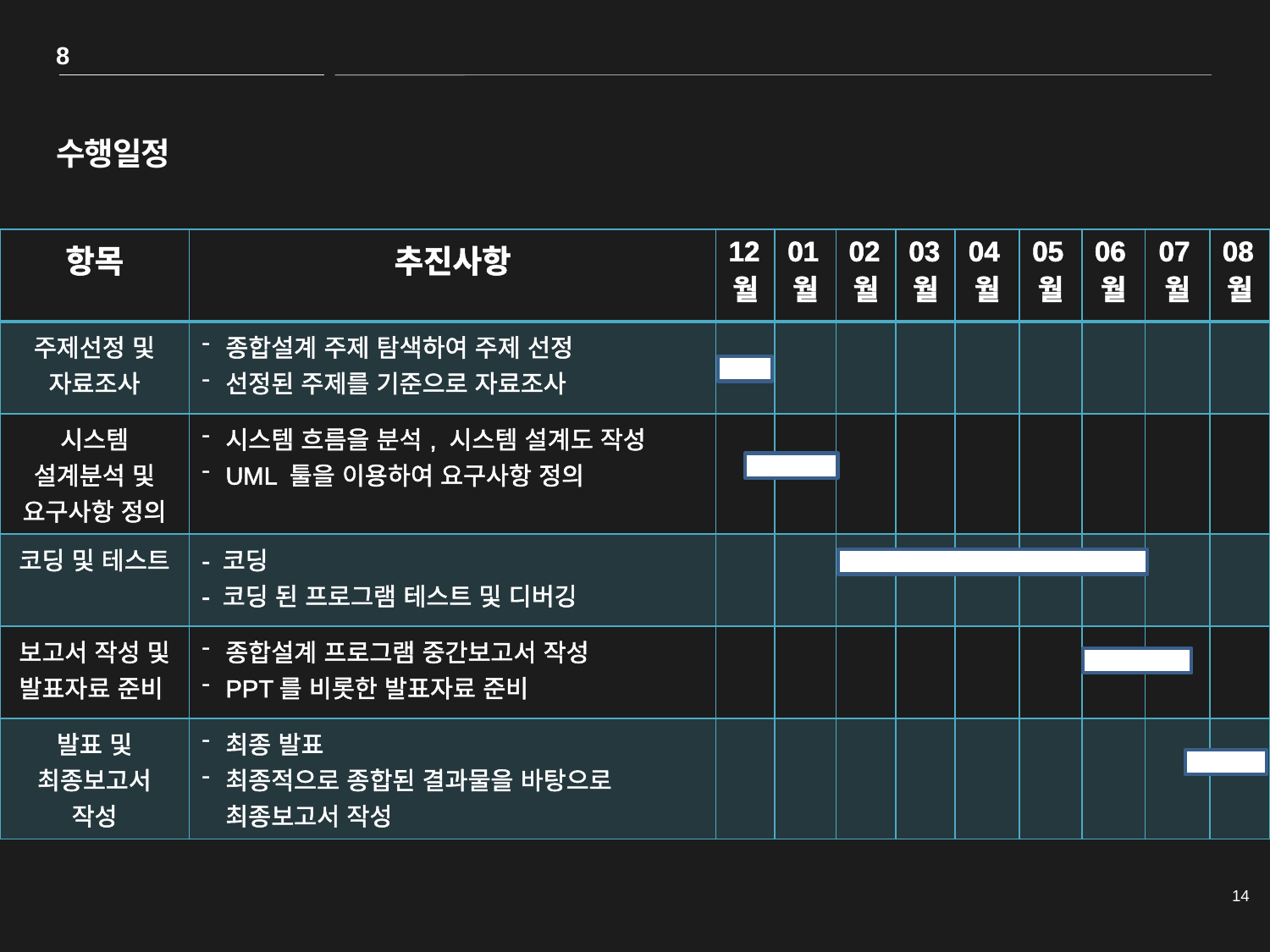

8
# 수행일정
| 항목 | 추진사항 | 12월 | 01월 | 02월 | 03월 | 04월 | 05월 | 06월 | 07월 | 08월 |
| --- | --- | --- | --- | --- | --- | --- | --- | --- | --- | --- |
| 주제선정 및 자료조사 | 종합설계 주제 탐색하여 주제 선정 선정된 주제를 기준으로 자료조사 |  |  |  |  |  |  |  |  |  |
| 시스템 설계분석 및 요구사항 정의 | 시스템 흐름을 분석, 시스템 설계도 작성 UML 툴을 이용하여 요구사항 정의 |  |  |  |  |  |  |  |  |  |
| 코딩 및 테스트 | - 코딩 - 코딩 된 프로그램 테스트 및 디버깅 |  |  |  |  |  |  |  |  |  |
| 보고서 작성 및 발표자료 준비 | 종합설계 프로그램 중간보고서 작성 PPT를 비롯한 발표자료 준비 |  |  |  |  |  |  |  |  |  |
| 발표 및 최종보고서 작성 | 최종 발표 최종적으로 종합된 결과물을 바탕으로 최종보고서 작성 |  |  |  |  |  |  |  |  |  |

14